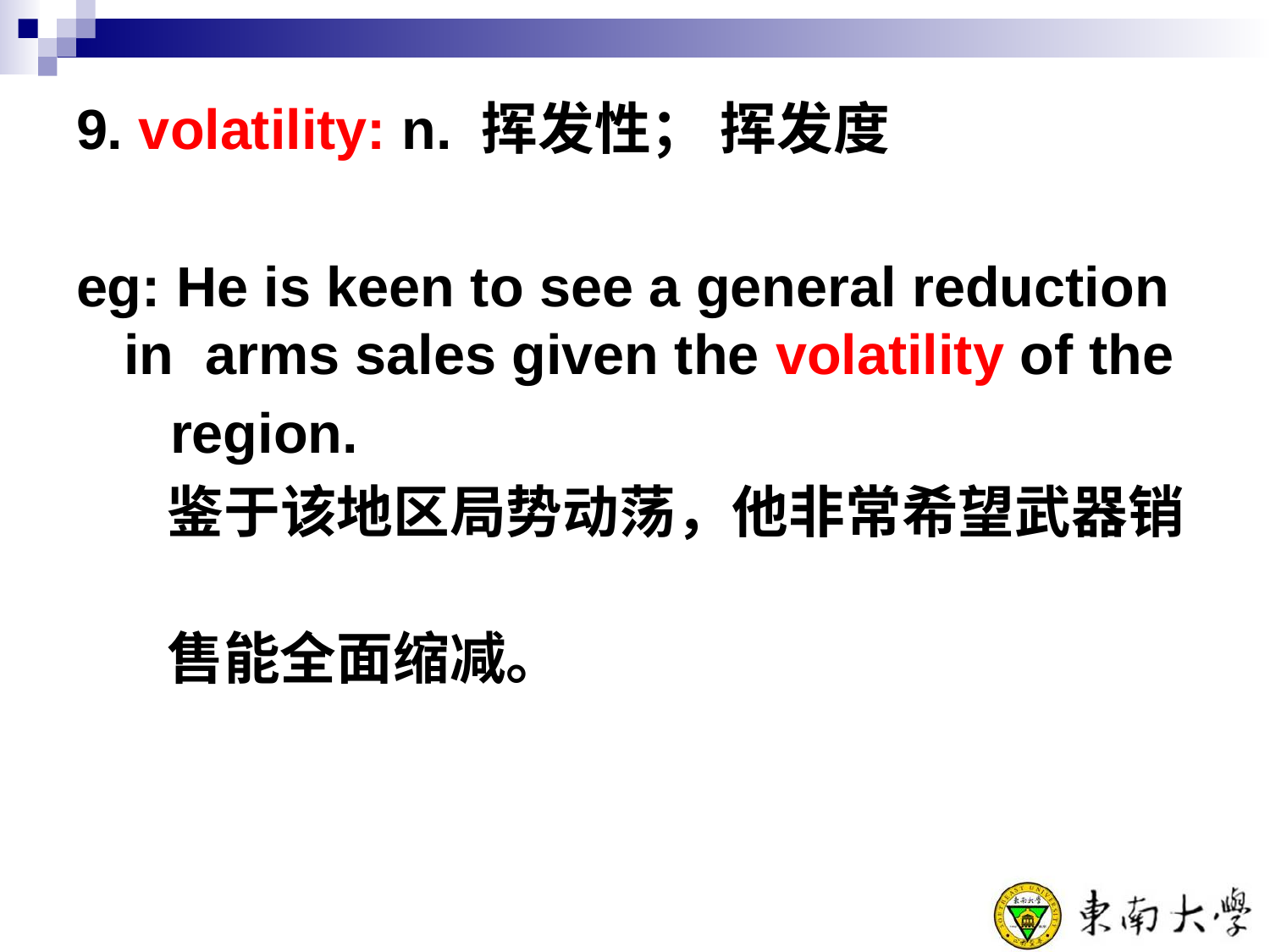

9. volatility: n. 挥发性； 挥发度

eg: He is keen to see a general reduction in  arms sales given the volatility of the
      region.
      鉴于该地区局势动荡，他非常希望武器销
      售能全面缩减。